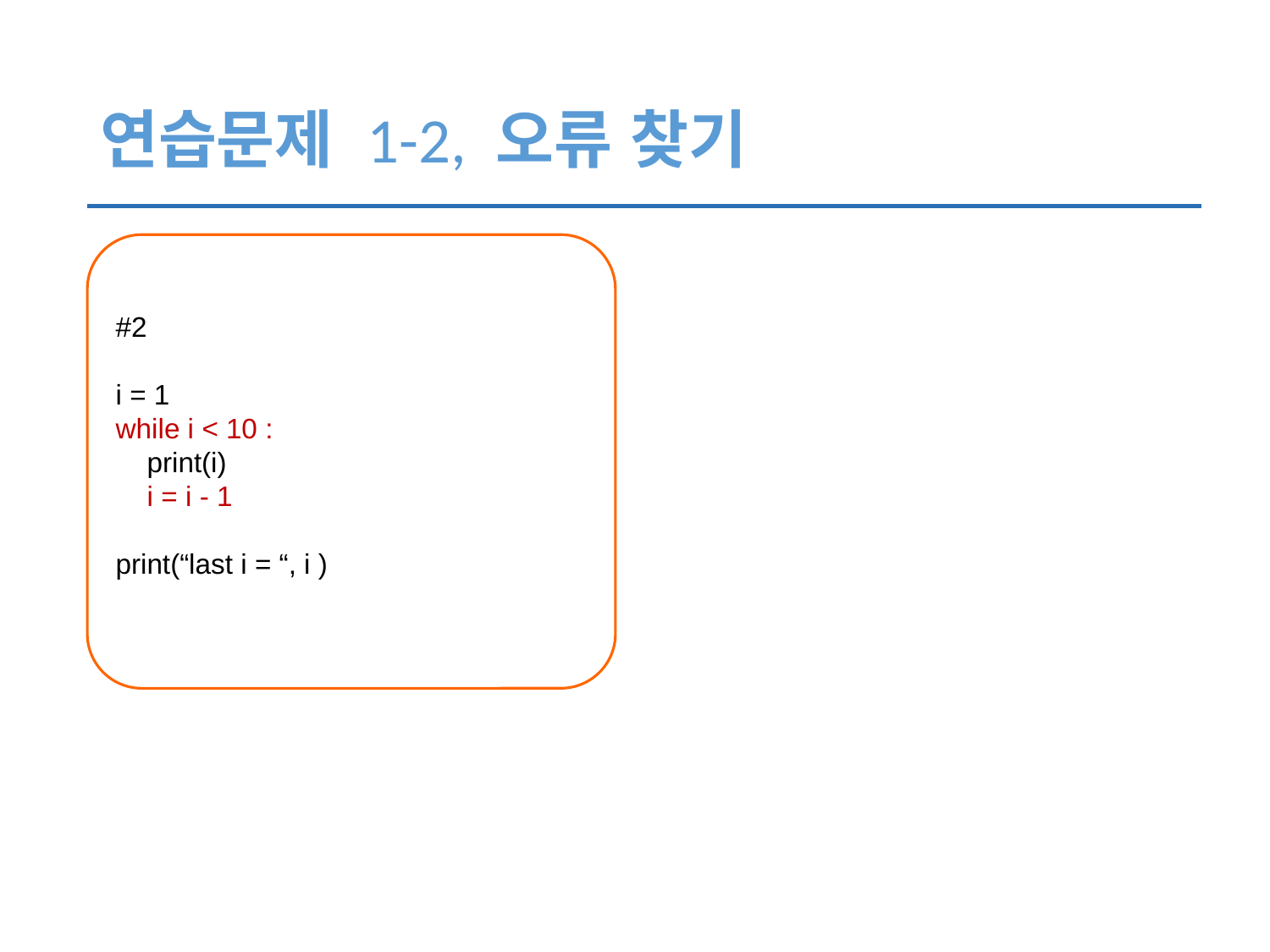

# 연습문제 1-2, 오류 찾기

#2

i = 1
while i < 10 :
    print(i)
    i = i - 1

print(“last i = “, i )